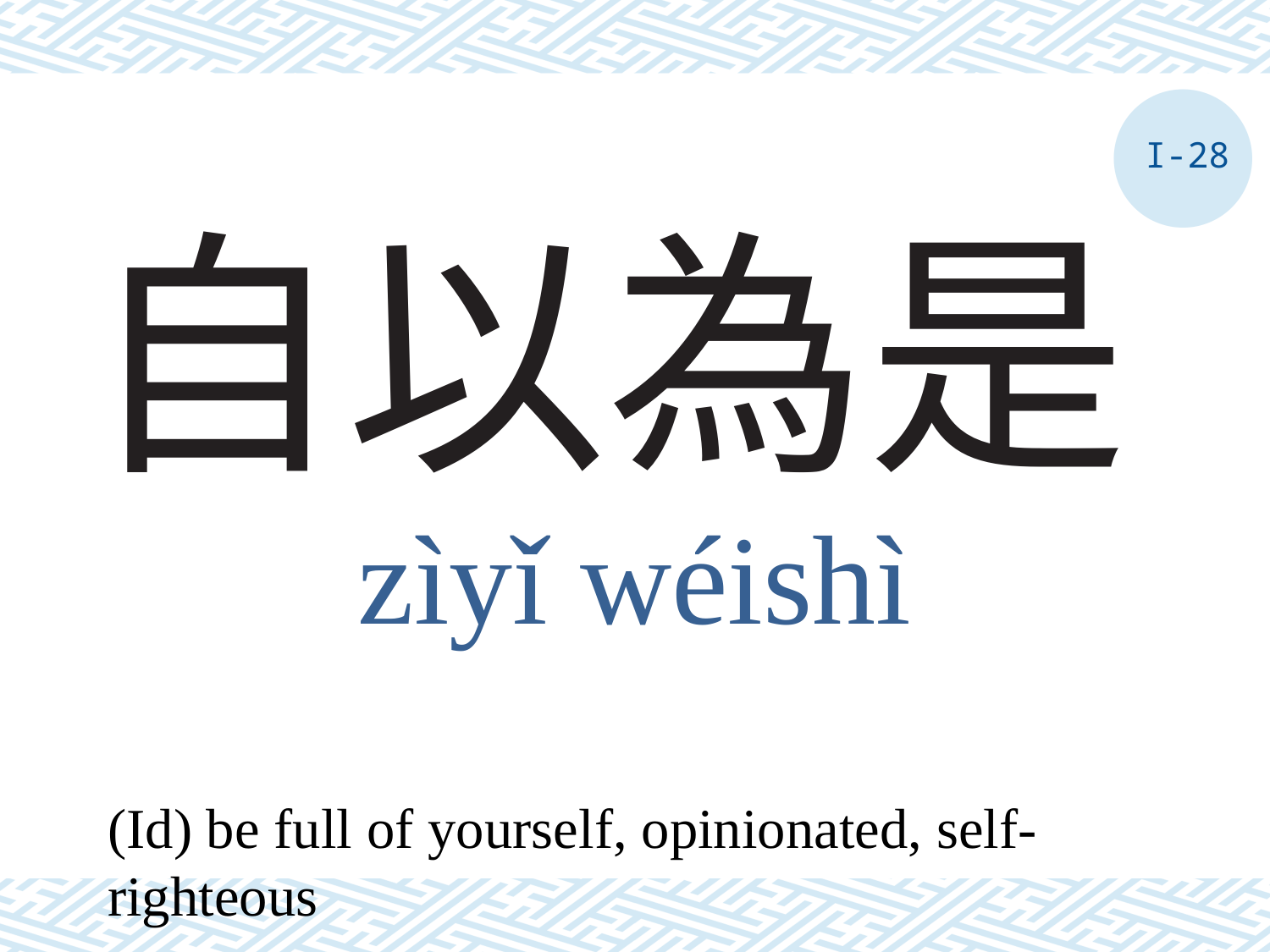

I-28

# 自以為是
zìyǐ wéishì
(Id) be full of yourself, opinionated, self-righteous